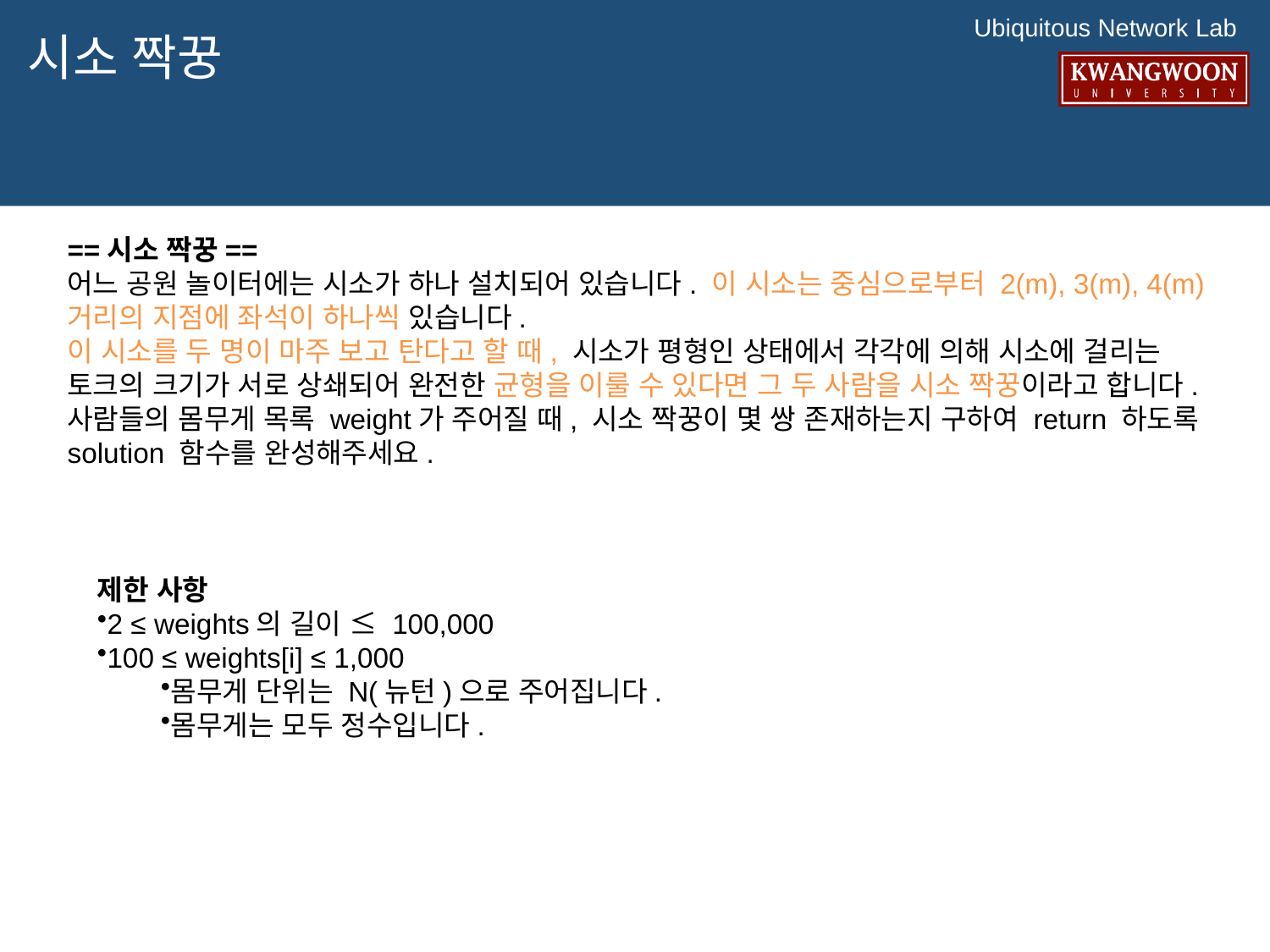

# 시소 짝꿍

==시소 짝꿍==
어느 공원 놀이터에는 시소가 하나 설치되어 있습니다. 이 시소는 중심으로부터 2(m), 3(m), 4(m) 거리의 지점에 좌석이 하나씩 있습니다.
이 시소를 두 명이 마주 보고 탄다고 할 때, 시소가 평형인 상태에서 각각에 의해 시소에 걸리는 토크의 크기가 서로 상쇄되어 완전한 균형을 이룰 수 있다면 그 두 사람을 시소 짝꿍이라고 합니다.
사람들의 몸무게 목록 weight가 주어질 때, 시소 짝꿍이 몇 쌍 존재하는지 구하여 return 하도록 solution 함수를 완성해주세요.
제한 사항
2 ≤ weights의 길이 ≤ 100,000
100 ≤ weights[i] ≤ 1,000
몸무게 단위는 N(뉴턴)으로 주어집니다.
몸무게는 모두 정수입니다.